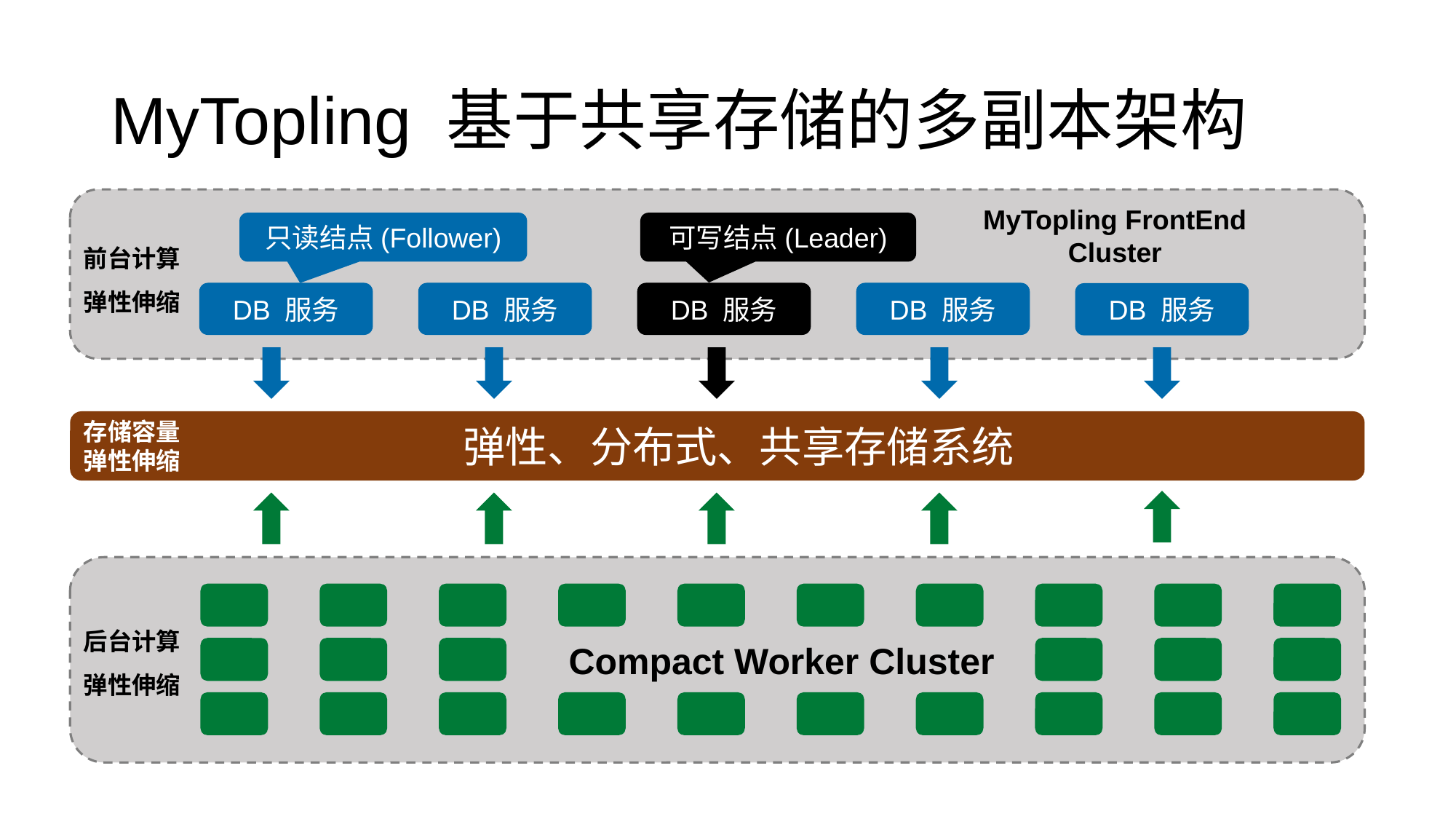

# MyTopling 基于共享存储的多副本架构

MyTopling FrontEnd Cluster
只读结点(Follower)
可写结点(Leader)
前台计算
弹性伸缩
DB 服务
DB 服务
DB 服务
DB 服务
DB 服务

　弹性、分布式、共享存储系统
存储容量
弹性伸缩

Compact Worker Cluster

后台计算
弹性伸缩